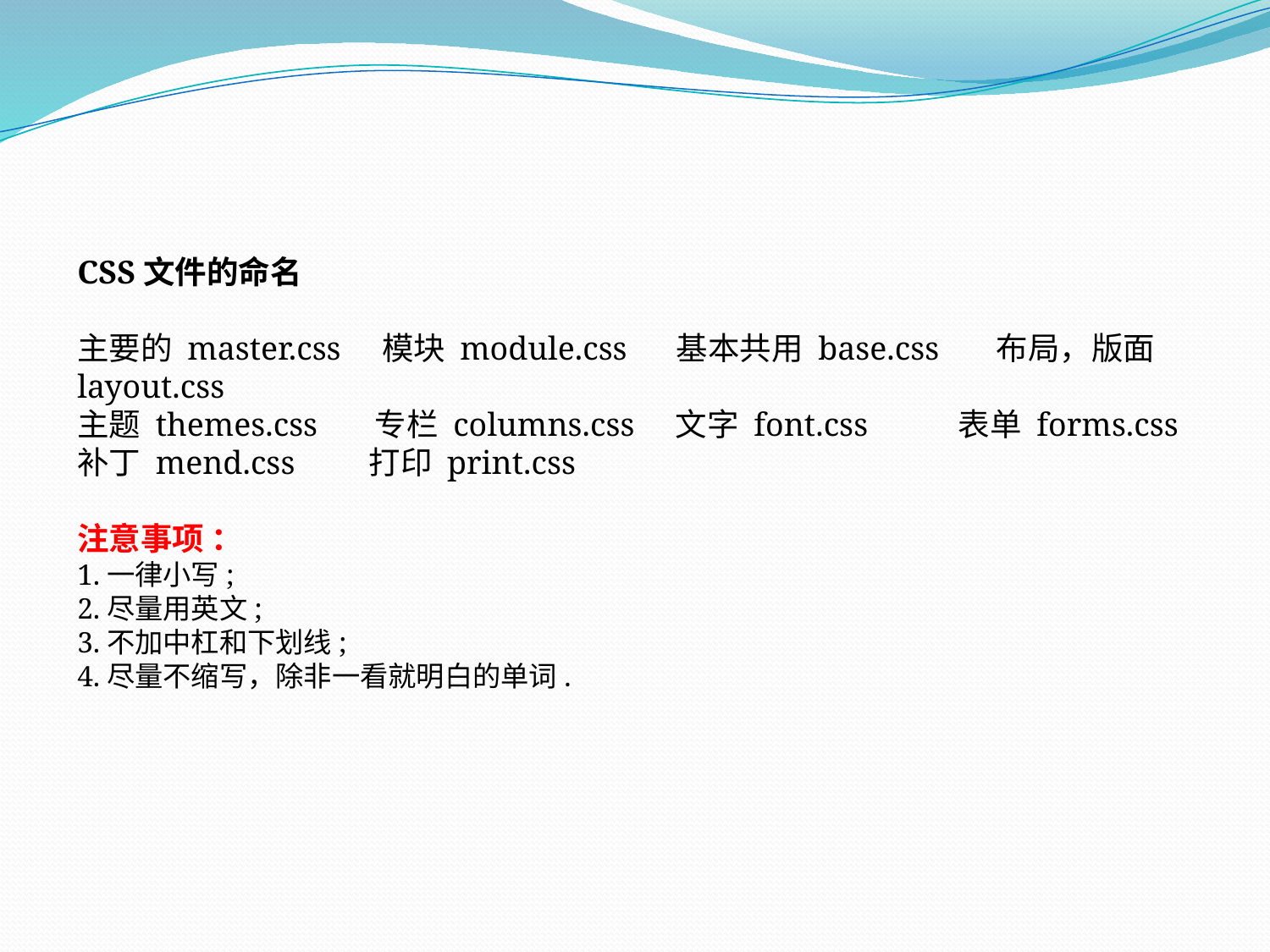

CSS文件的命名

主要的 master.css    模块 module.css     基本共用 base.css      布局，版面 layout.css
主题 themes.css      专栏 columns.css    文字 font.css          表单 forms.css
补丁 mend.css        打印 print.css

注意事项 ：
1.一律小写;
2.尽量用英文;
3.不加中杠和下划线;
4.尽量不缩写，除非一看就明白的单词.